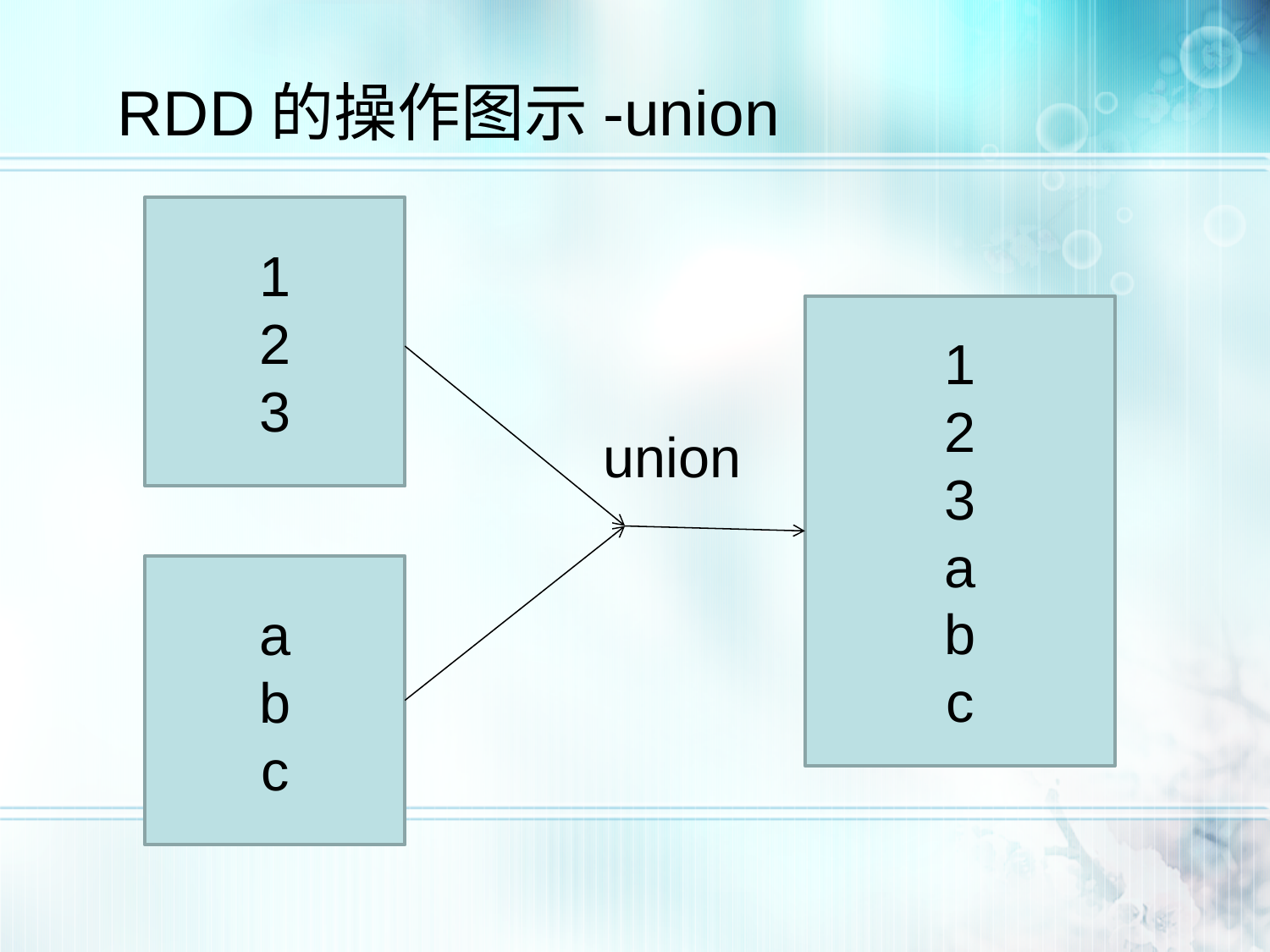

RDD的操作图示-union
1
2
3
1
2
3
a
b
c
union
a
b
c